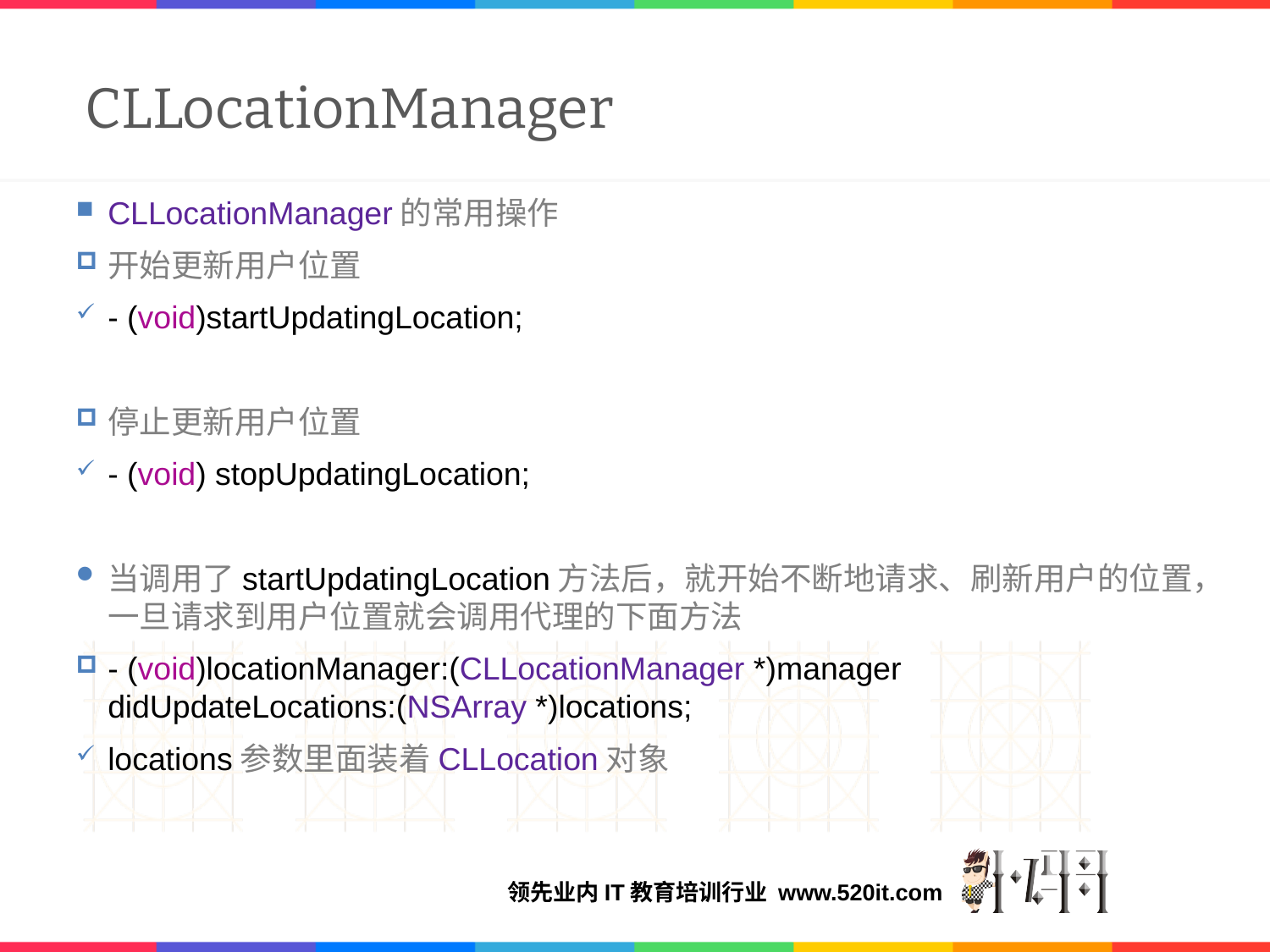

# CLLocationManager
CLLocationManager的常用操作
开始更新用户位置
- (void)startUpdatingLocation;

停止更新用户位置
- (void) stopUpdatingLocation;

当调用了startUpdatingLocation方法后，就开始不断地请求、刷新用户的位置，一旦请求到用户位置就会调用代理的下面方法
- (void)locationManager:(CLLocationManager *)manager didUpdateLocations:(NSArray *)locations;
locations参数里面装着CLLocation对象